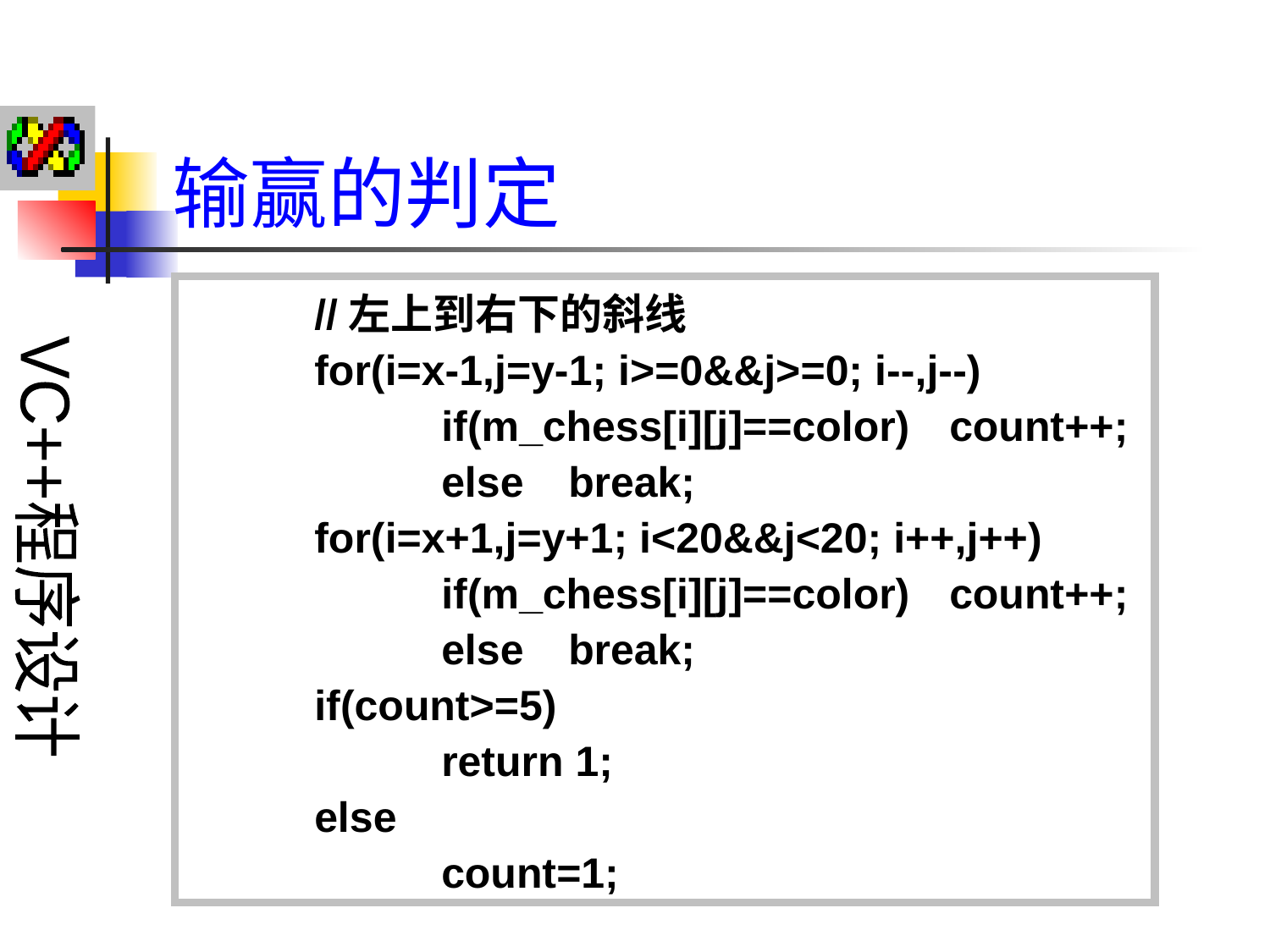

# 输赢的判定
	//左上到右下的斜线
	for(i=x-1,j=y-1; i>=0&&j>=0; i--,j--)
		if(m_chess[i][j]==color)	count++;
		else	break;
	for(i=x+1,j=y+1; i<20&&j<20; i++,j++)
		if(m_chess[i][j]==color)	count++;
		else	break;
	if(count>=5)
		return 1;
	else
		count=1;